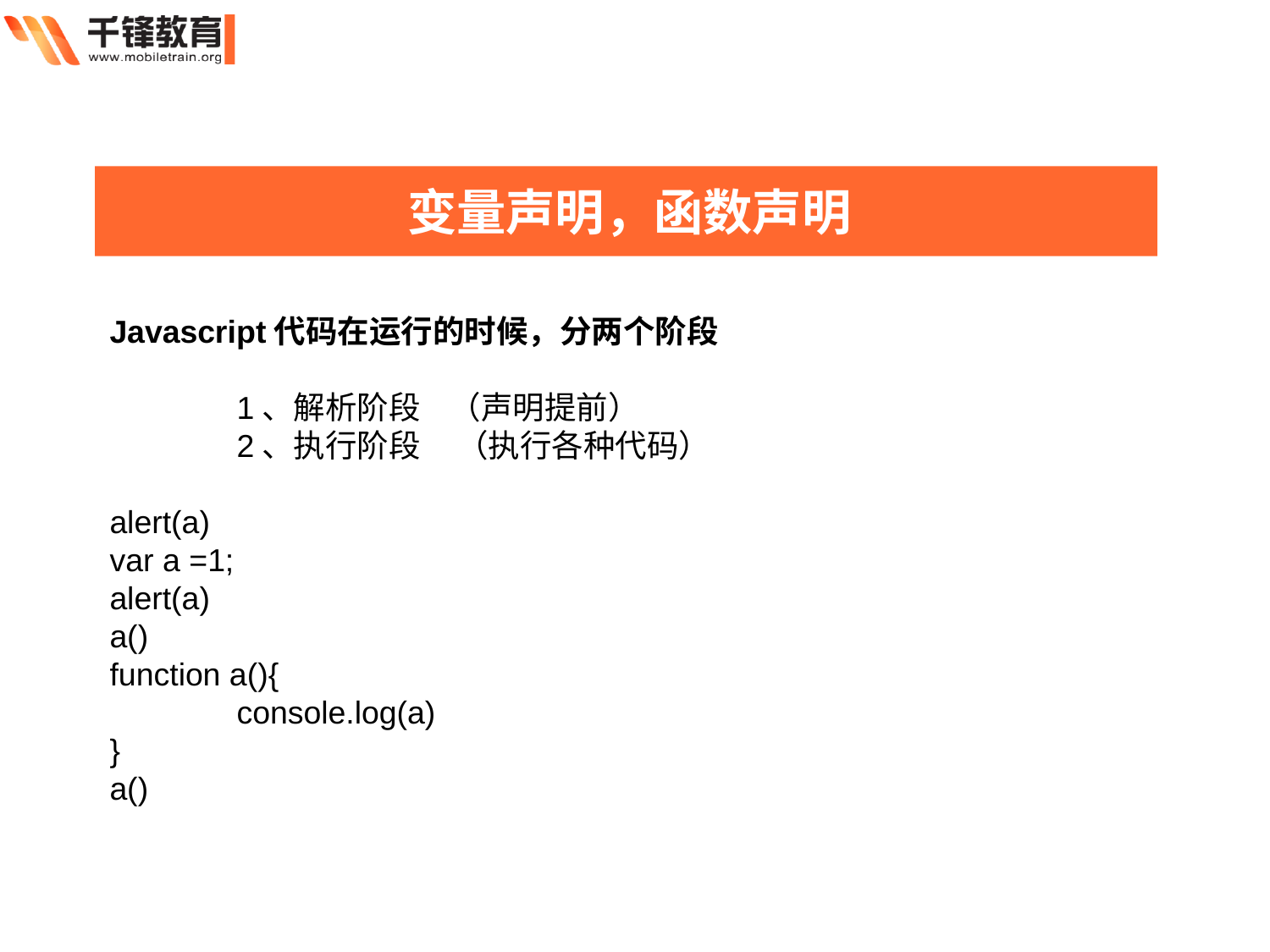

变量声明，函数声明
Javascript代码在运行的时候，分两个阶段

	1、解析阶段    （声明提前）
	2、执行阶段     （执行各种代码）

alert(a)
var a =1;
alert(a)
a()
function a(){
	console.log(a)
}
a()